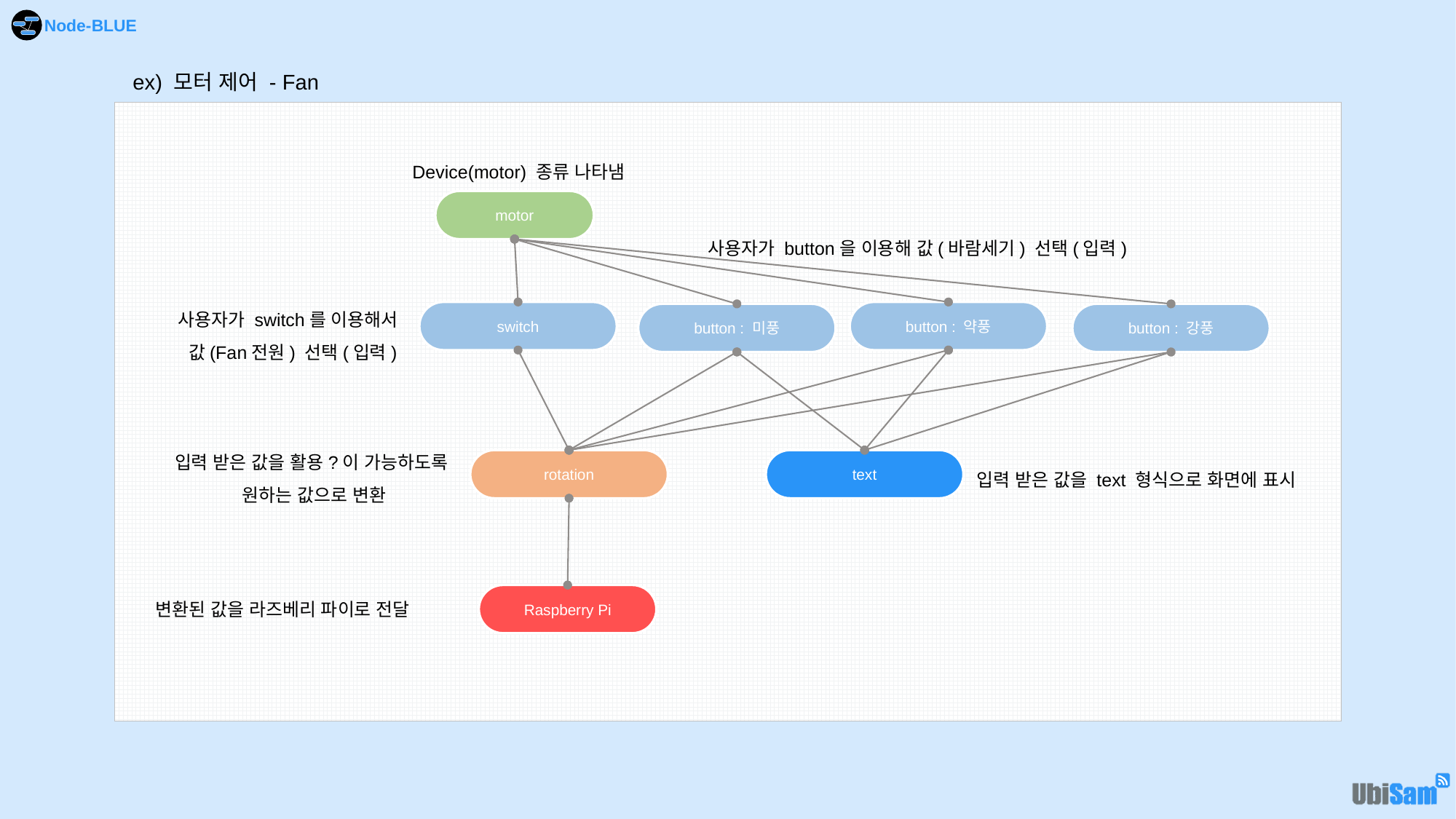

ex) 모터 제어 - Fan
Device(motor) 종류 나타냄
motor
사용자가 button을 이용해 값(바람세기) 선택(입력)
사용자가 switch를 이용해서
 값(Fan전원) 선택(입력)
switch
button : 약풍
button : 미풍
button : 강풍
입력 받은 값을 활용?이 가능하도록
원하는 값으로 변환
rotation
text
입력 받은 값을 text 형식으로 화면에 표시
Raspberry Pi
변환된 값을 라즈베리 파이로 전달